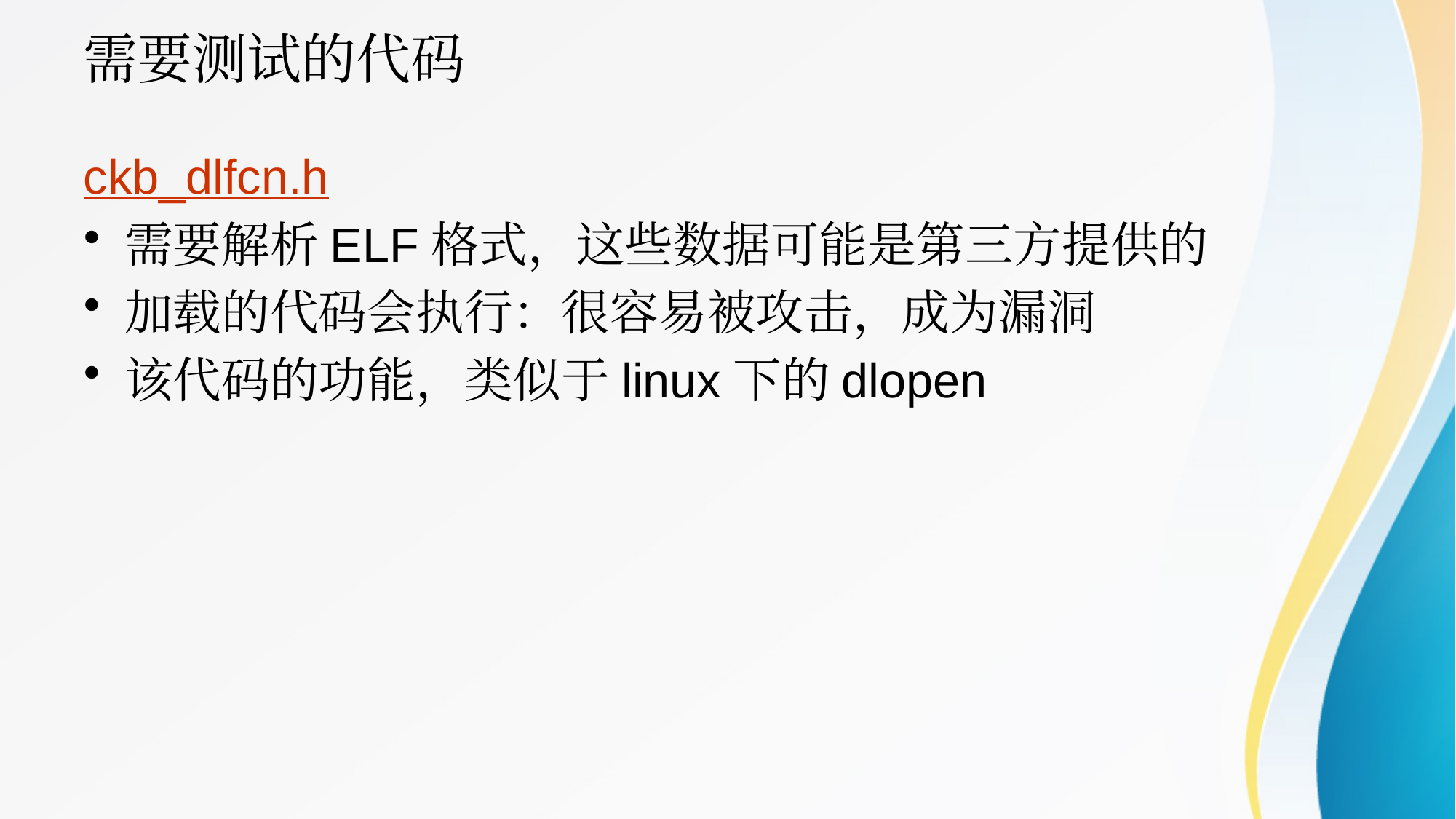

# 需要测试的代码
ckb_dlfcn.h
需要解析ELF格式，这些数据可能是第三方提供的
加载的代码会执行：很容易被攻击，成为漏洞
该代码的功能，类似于linux下的dlopen